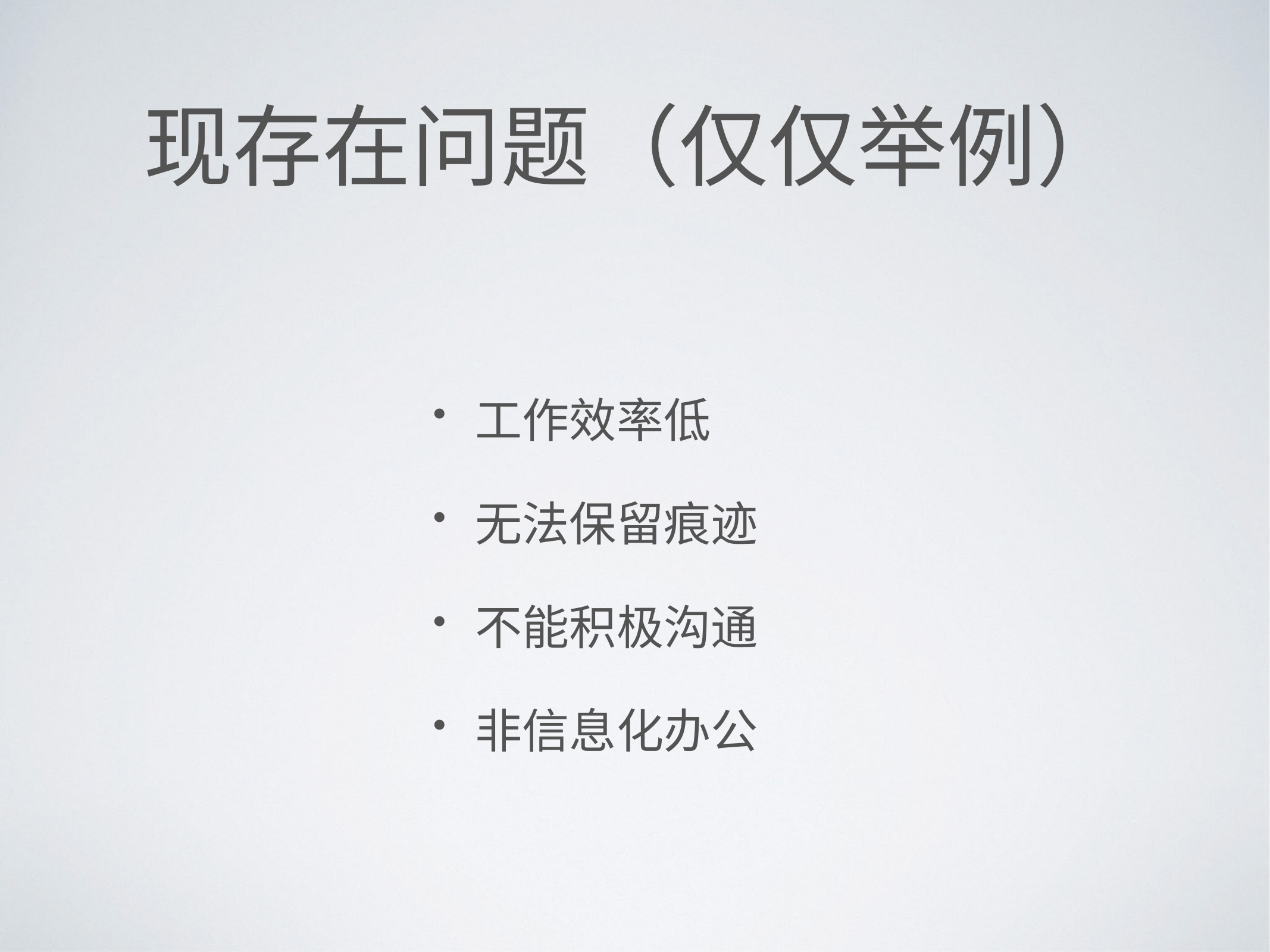

# 现存在问题（仅仅举例）
工作效率低
无法保留痕迹
不能积极沟通
非信息化办公